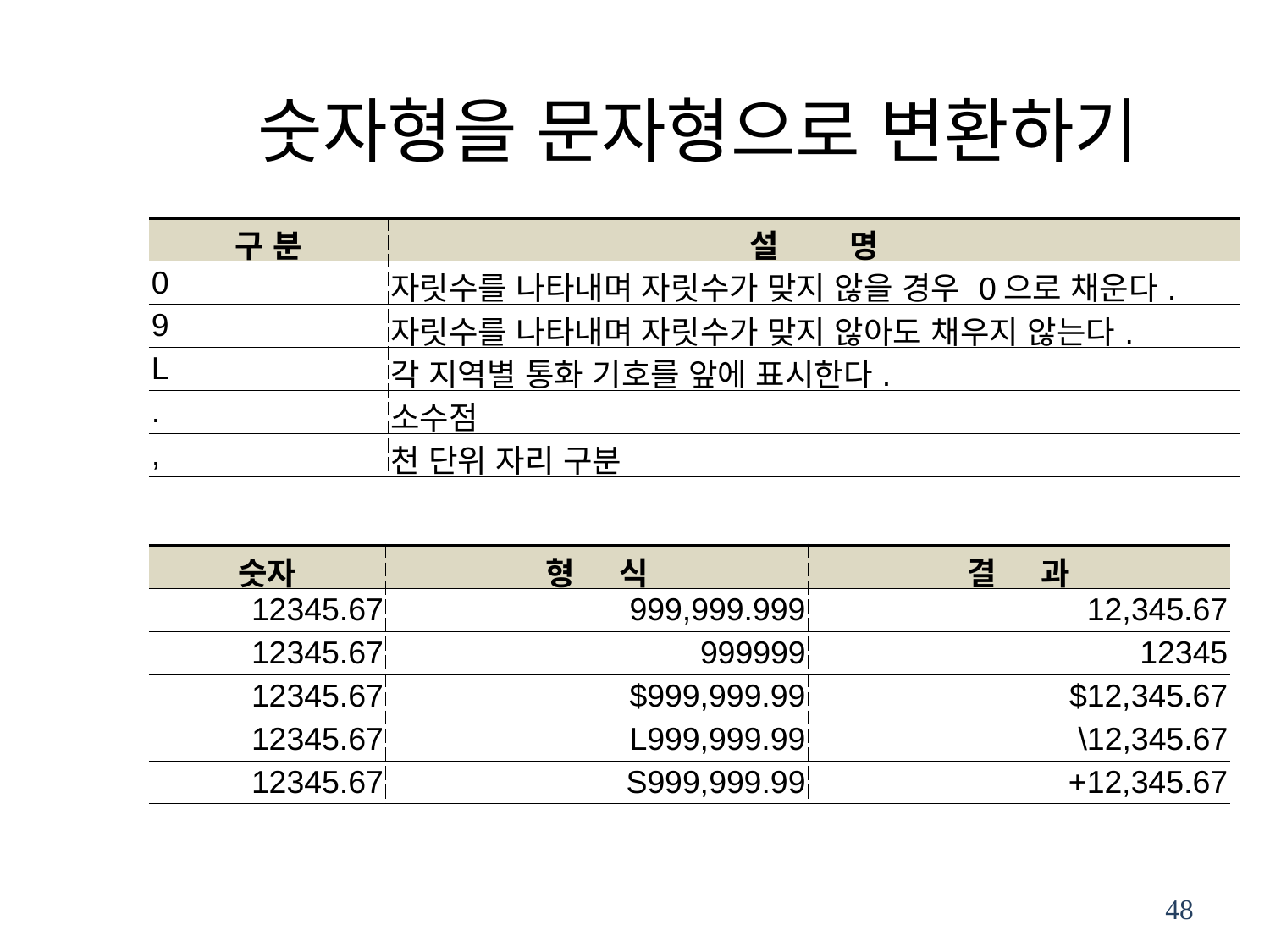

# 숫자형을 문자형으로 변환하기

| 구 분 | 설 명 |
| --- | --- |
| 0 | 자릿수를 나타내며 자릿수가 맞지 않을 경우 0으로 채운다. |
| 9 | 자릿수를 나타내며 자릿수가 맞지 않아도 채우지 않는다. |
| L | 각 지역별 통화 기호를 앞에 표시한다. |
| . | 소수점 |
| , | 천 단위 자리 구분 |
| 숫자 | 형 식 | 결 과 |
| --- | --- | --- |
| 12345.67 | 999,999.999 | 12,345.67 |
| 12345.67 | 999999 | 12345 |
| 12345.67 | $999,999.99 | $12,345.67 |
| 12345.67 | L999,999.99 | \12,345.67 |
| 12345.67 | S999,999.99 | +12,345.67 |
48